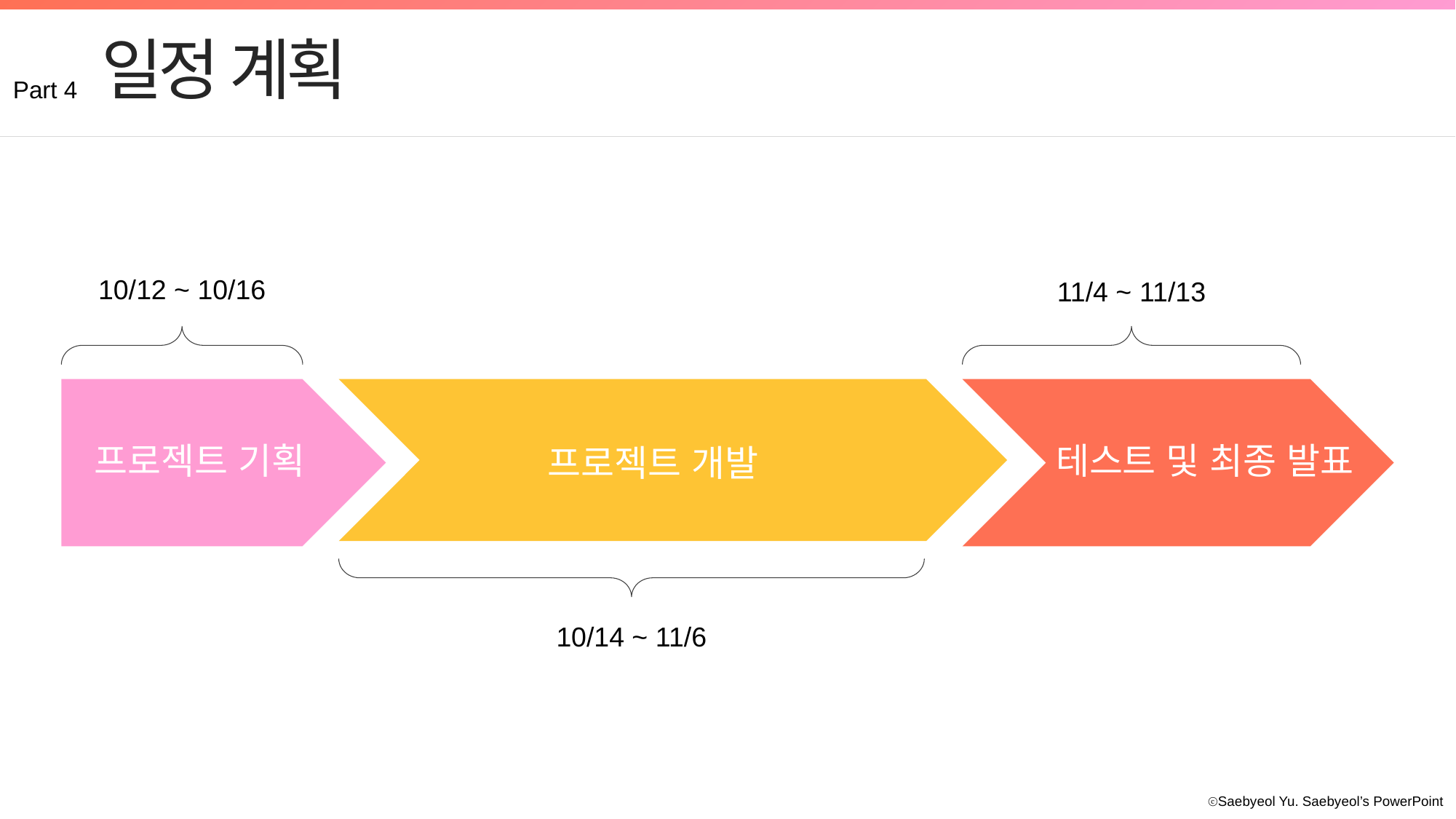

일정 계획
Part 4

10/12 ~ 10/16
11/4 ~ 11/13

프로젝트 기획
테스트 및 최종 발표
프로젝트 개발
10/14 ~ 11/6